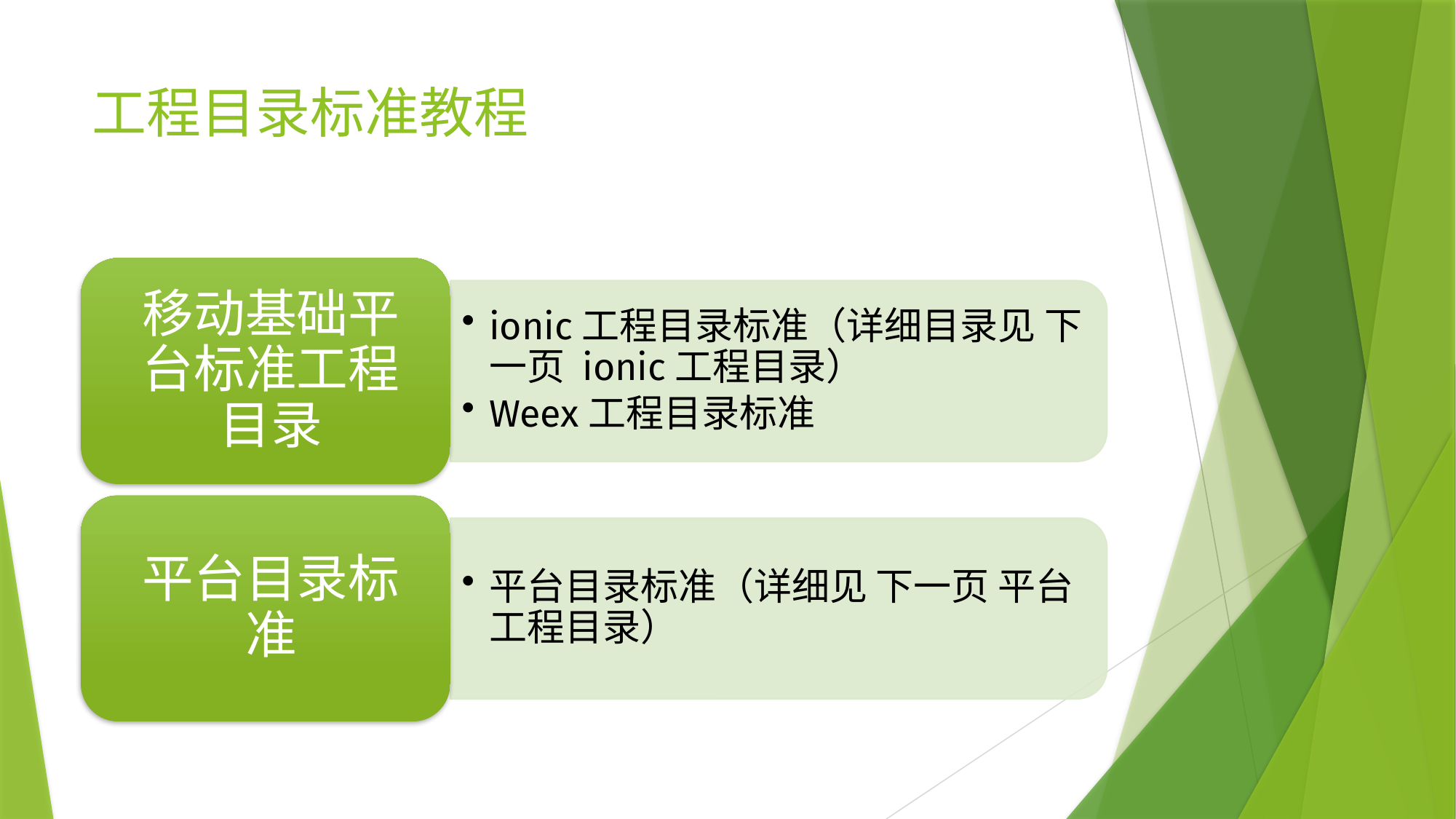

# 工程目录标准教程
ionic工程目录标准（详细目录见 下一页 ionic工程目录）
Weex工程目录标准
移动基础平台标准工程目录
平台目录标准（详细见 下一页 平台工程目录）
平台目录标准